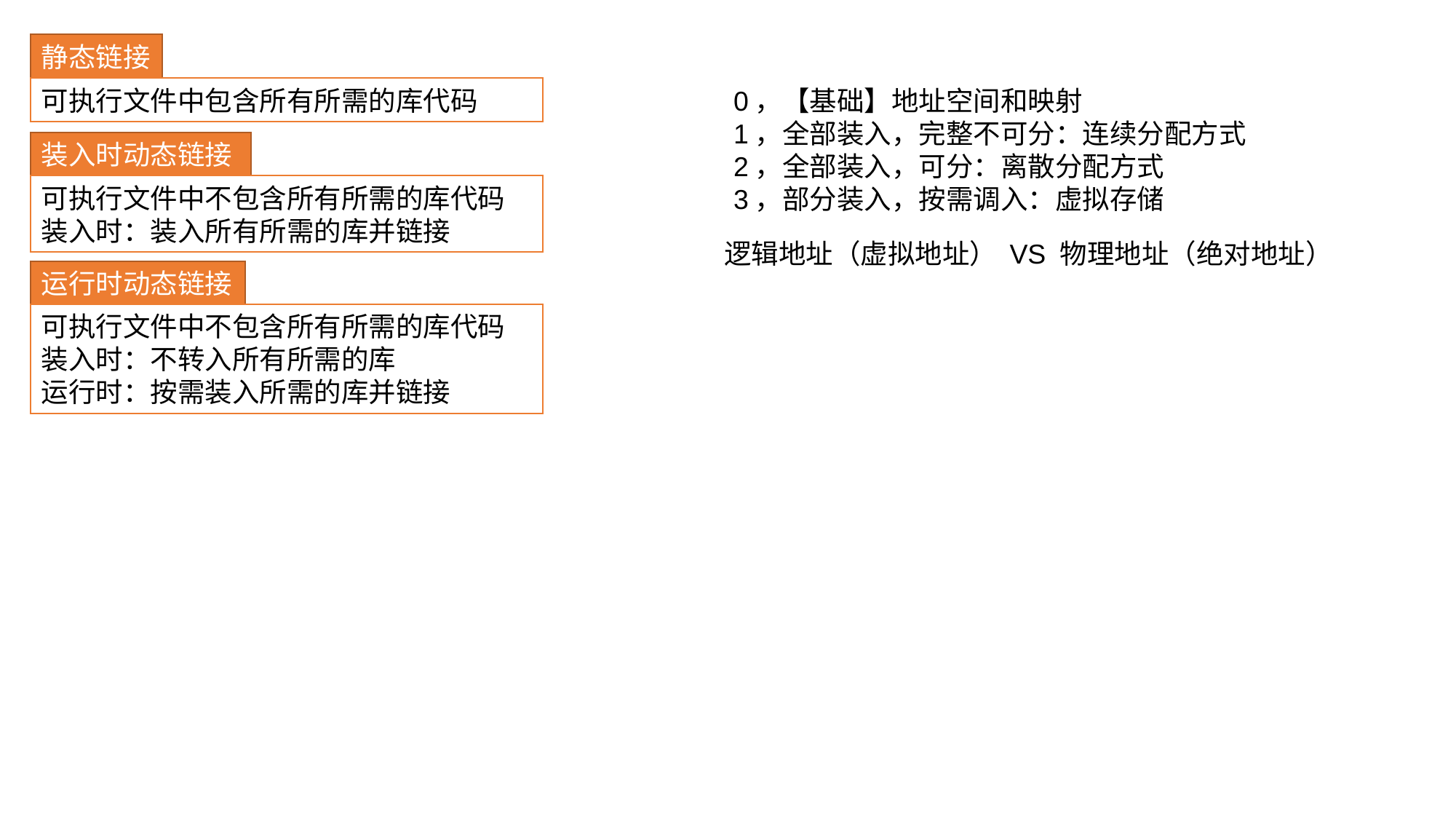

静态链接
可执行文件中包含所有所需的库代码
0，【基础】地址空间和映射
1，全部装入，完整不可分：连续分配方式
2，全部装入，可分：离散分配方式
3，部分装入，按需调入：虚拟存储
装入时动态链接
可执行文件中不包含所有所需的库代码
装入时：装入所有所需的库并链接
逻辑地址（虚拟地址） VS 物理地址（绝对地址）
运行时动态链接
可执行文件中不包含所有所需的库代码
装入时：不转入所有所需的库
运行时：按需装入所需的库并链接